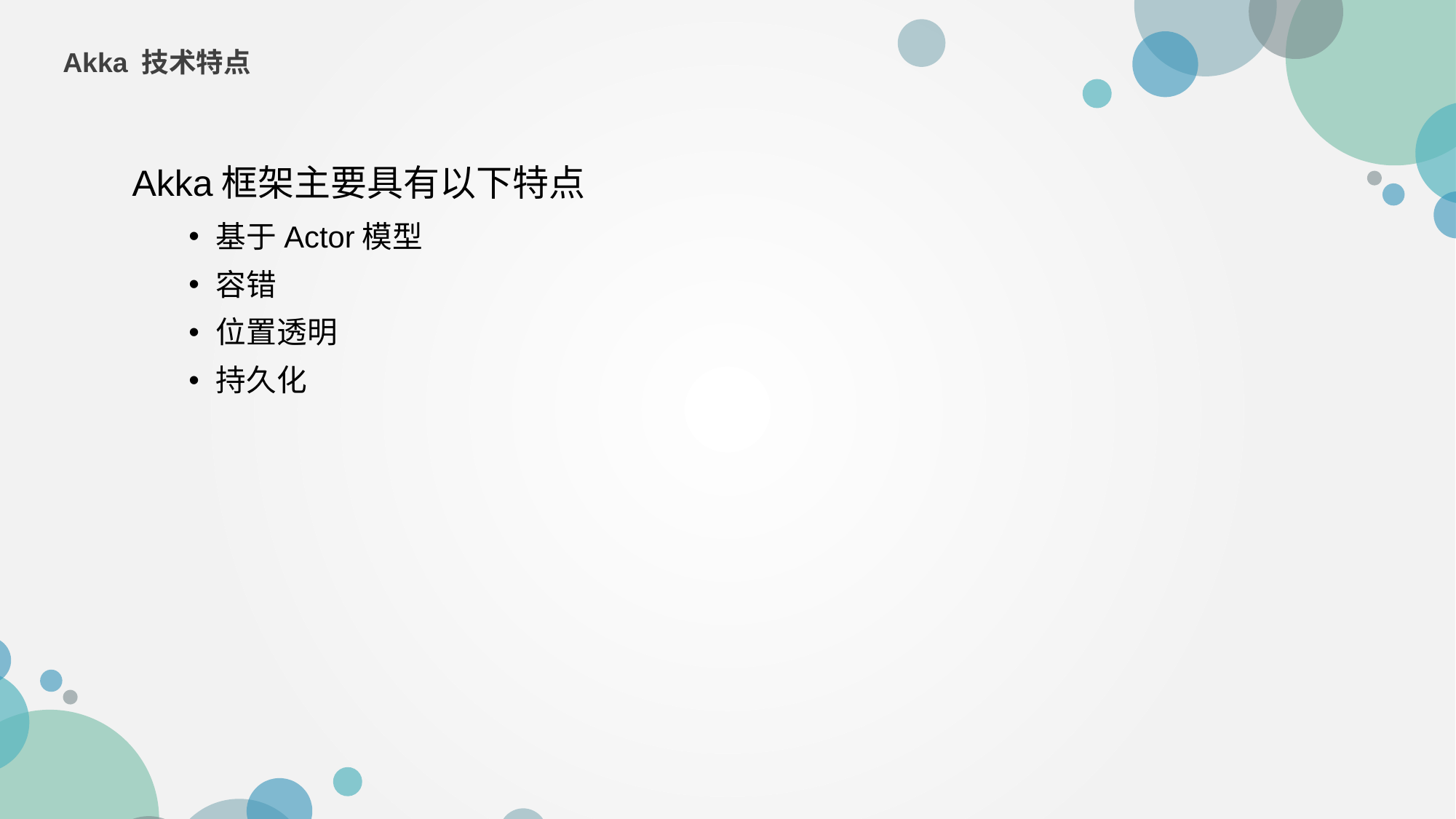

Akka 技术特点
Akka框架主要具有以下特点
基于Actor模型
容错
位置透明
持久化